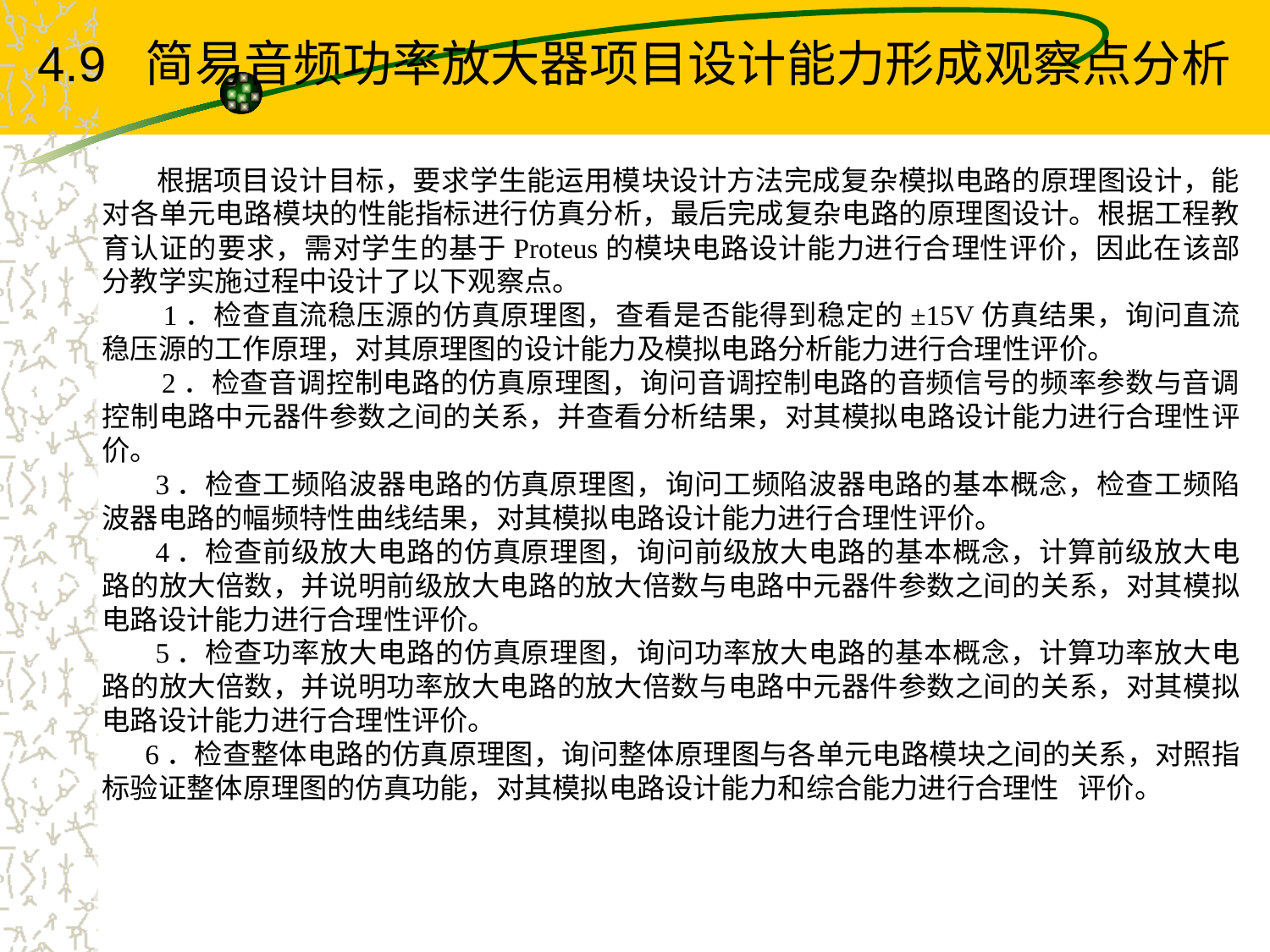

4.9  简易音频功率放大器项目设计能力形成观察点分析
       根据项目设计目标，要求学生能运用模块设计方法完成复杂模拟电路的原理图设计，能对各单元电路模块的性能指标进行仿真分析，最后完成复杂电路的原理图设计。根据工程教育认证的要求，需对学生的基于Proteus的模块电路设计能力进行合理性评价，因此在该部分教学实施过程中设计了以下观察点。
        1．检查直流稳压源的仿真原理图，查看是否能得到稳定的±15V仿真结果，询问直流稳压源的工作原理，对其原理图的设计能力及模拟电路分析能力进行合理性评价。
        2．检查音调控制电路的仿真原理图，询问音调控制电路的音频信号的频率参数与音调控制电路中元器件参数之间的关系，并查看分析结果，对其模拟电路设计能力进行合理性评价。
       3．检查工频陷波器电路的仿真原理图，询问工频陷波器电路的基本概念，检查工频陷波器电路的幅频特性曲线结果，对其模拟电路设计能力进行合理性评价。
       4．检查前级放大电路的仿真原理图，询问前级放大电路的基本概念，计算前级放大电路的放大倍数，并说明前级放大电路的放大倍数与电路中元器件参数之间的关系，对其模拟电路设计能力进行合理性评价。
       5．检查功率放大电路的仿真原理图，询问功率放大电路的基本概念，计算功率放大电路的放大倍数，并说明功率放大电路的放大倍数与电路中元器件参数之间的关系，对其模拟电路设计能力进行合理性评价。
      6．检查整体电路的仿真原理图，询问整体原理图与各单元电路模块之间的关系，对照指标验证整体原理图的仿真功能，对其模拟电路设计能力和综合能力进行合理性   评价。